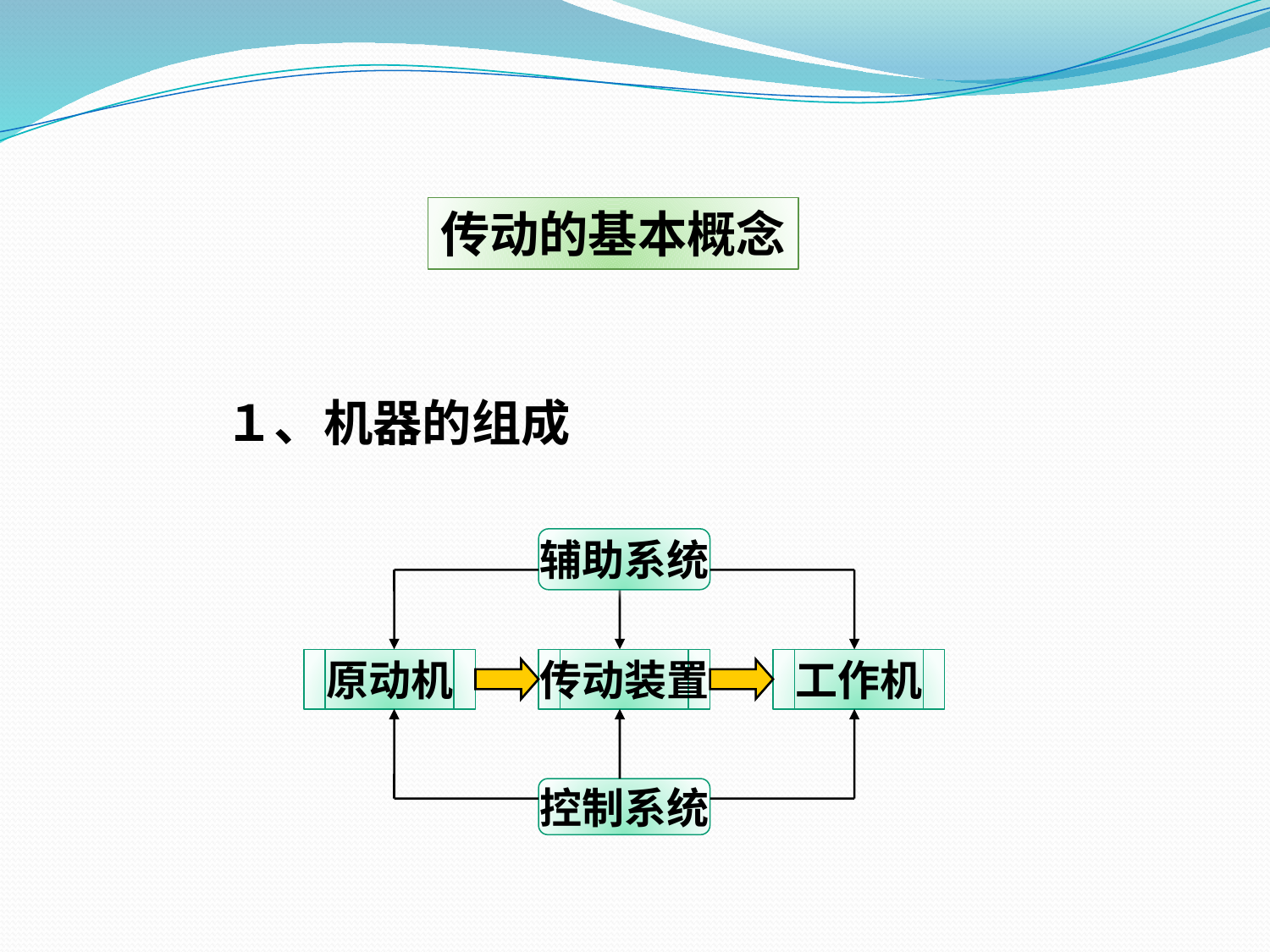

传动的基本概念
１、机器的组成
辅助系统

原动机
传动装置
工作机

控制系统